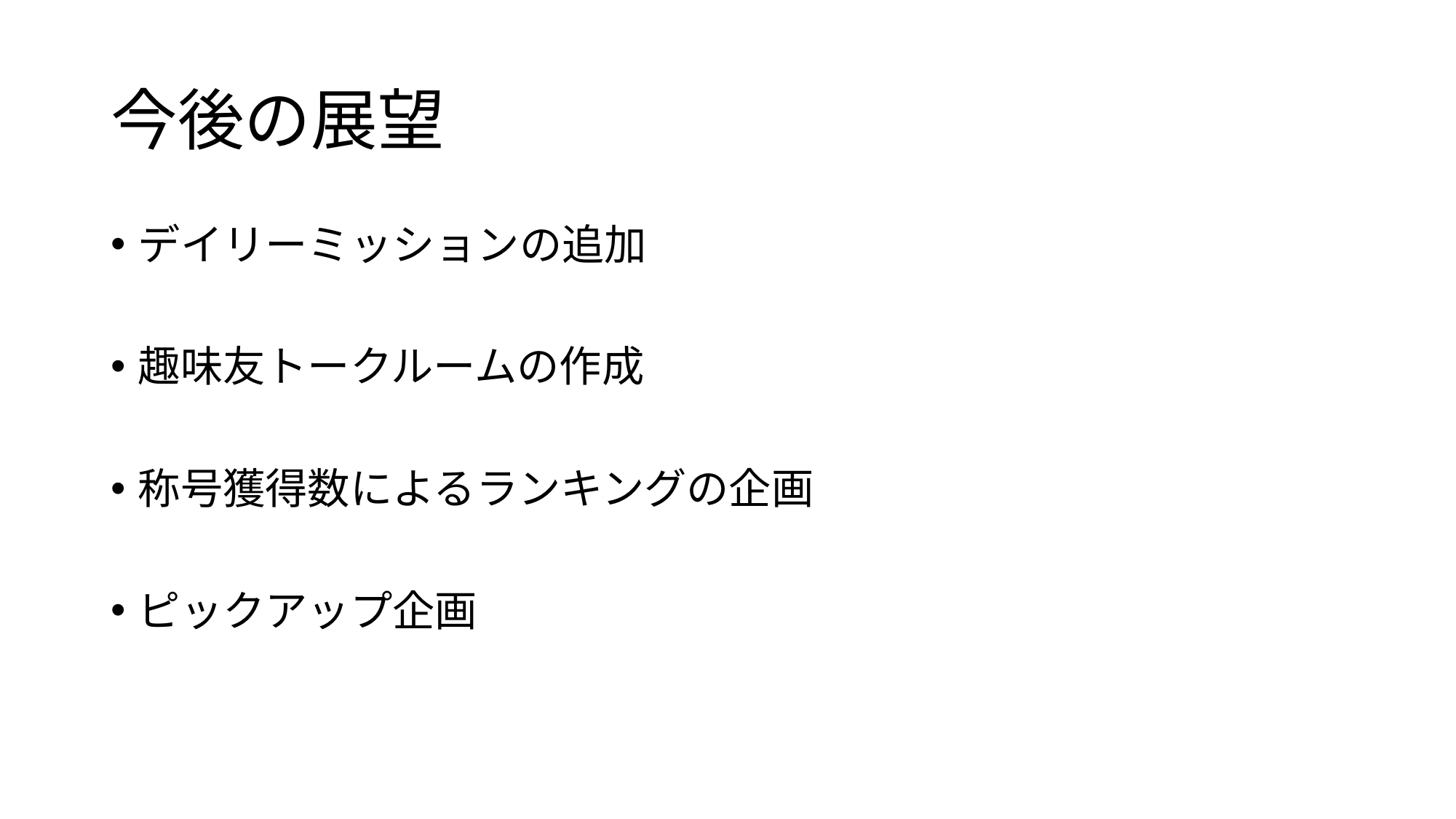

# 今後の展望
デイリーミッションの追加

趣味友トークルームの作成

称号獲得数によるランキングの企画

ピックアップ企画